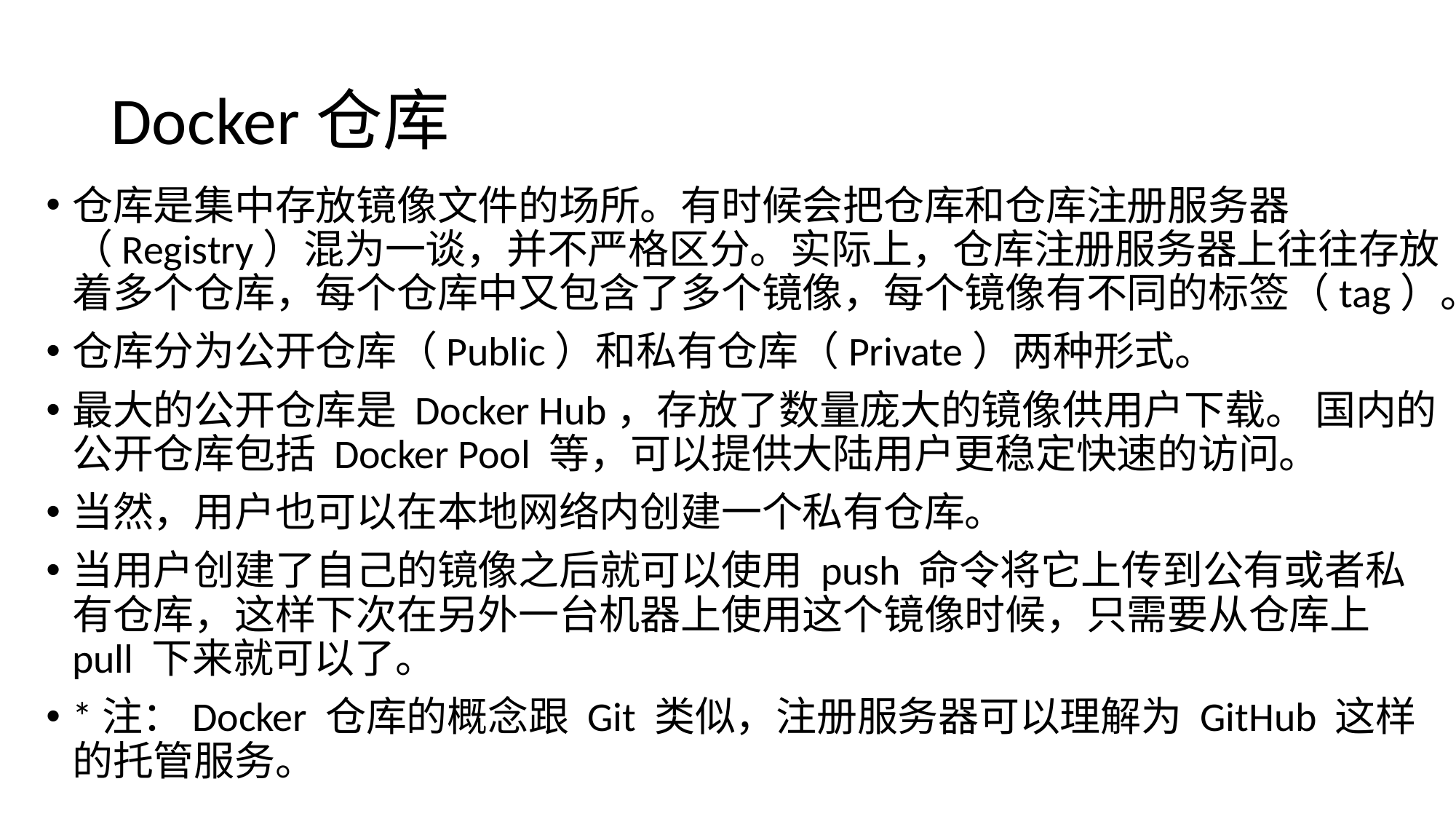

# Docker仓库
仓库是集中存放镜像文件的场所。有时候会把仓库和仓库注册服务器（Registry）混为一谈，并不严格区分。实际上，仓库注册服务器上往往存放着多个仓库，每个仓库中又包含了多个镜像，每个镜像有不同的标签（tag）。
仓库分为公开仓库（Public）和私有仓库（Private）两种形式。
最大的公开仓库是 Docker Hub，存放了数量庞大的镜像供用户下载。 国内的公开仓库包括 Docker Pool 等，可以提供大陆用户更稳定快速的访问。
当然，用户也可以在本地网络内创建一个私有仓库。
当用户创建了自己的镜像之后就可以使用 push 命令将它上传到公有或者私有仓库，这样下次在另外一台机器上使用这个镜像时候，只需要从仓库上 pull 下来就可以了。
*注：Docker 仓库的概念跟 Git 类似，注册服务器可以理解为 GitHub 这样的托管服务。